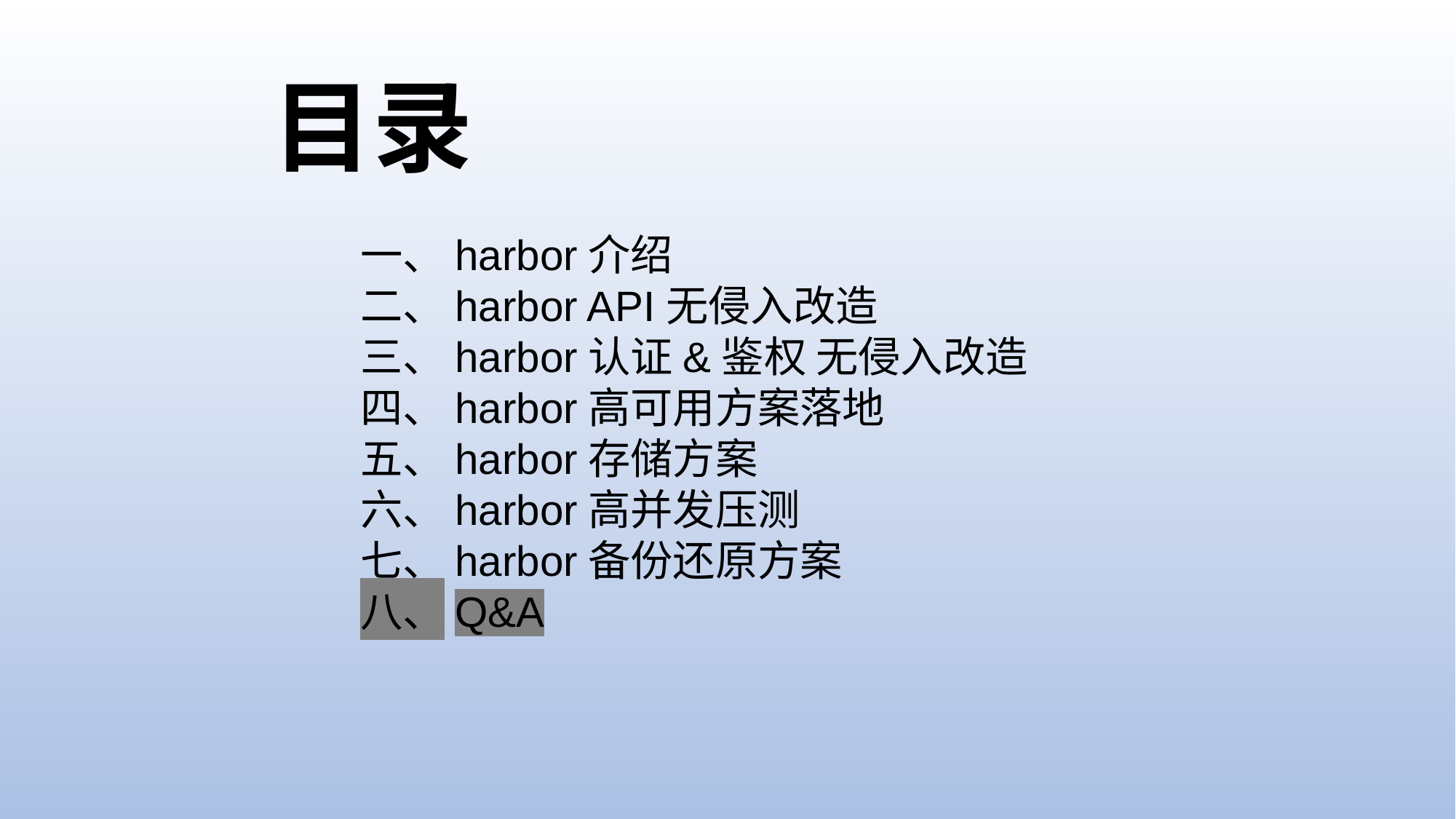

目录
一、harbor介绍
二、harbor API无侵入改造
三、harbor认证&鉴权 无侵入改造
四、harbor高可用方案落地
五、harbor存储方案
六、harbor高并发压测
七、harbor备份还原方案
八、Q&A